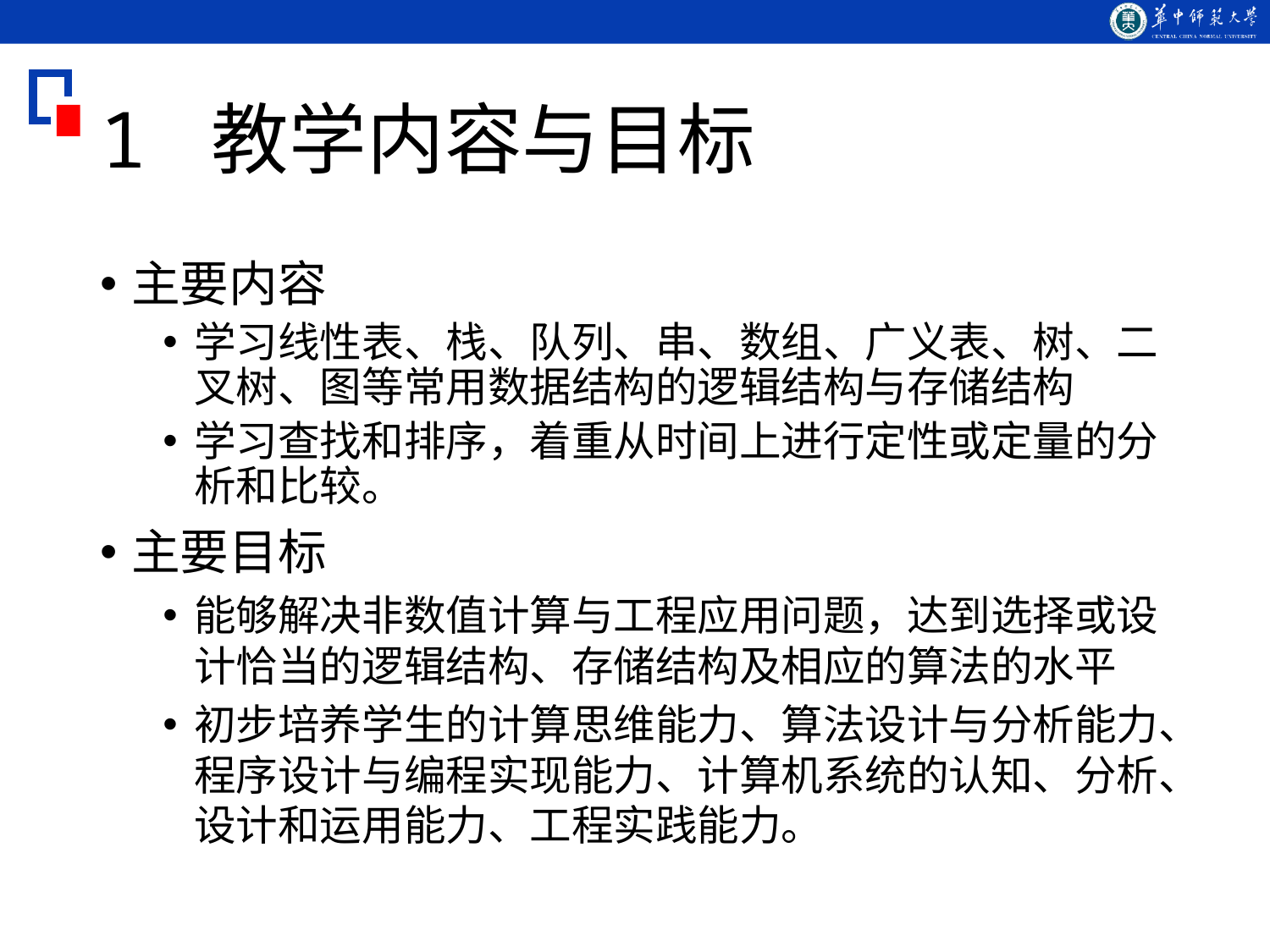

# 1 教学内容与目标
主要内容
学习线性表、栈、队列、串、数组、广义表、树、二叉树、图等常用数据结构的逻辑结构与存储结构
学习查找和排序，着重从时间上进行定性或定量的分析和比较。
主要目标
能够解决非数值计算与工程应用问题，达到选择或设计恰当的逻辑结构、存储结构及相应的算法的水平
初步培养学生的计算思维能力、算法设计与分析能力、程序设计与编程实现能力、计算机系统的认知、分析、设计和运用能力、工程实践能力。